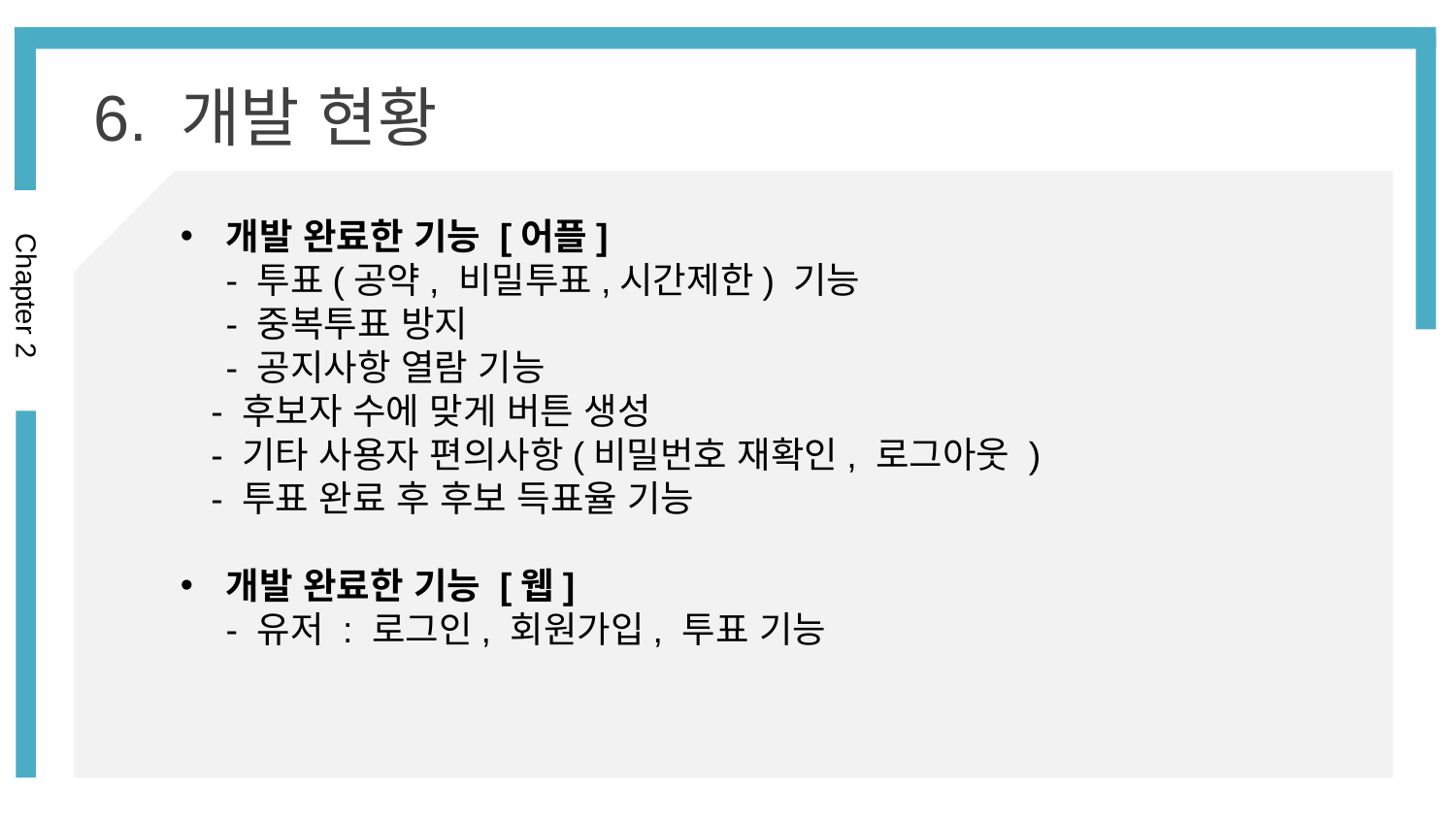

6. 개발 현황

개발 완료한 기능 [어플]
- 투표(공약, 비밀투표,시간제한) 기능
- 중복투표 방지
- 공지사항 열람 기능
   - 후보자 수에 맞게 버튼 생성
   - 기타 사용자 편의사항(비밀번호 재확인, 로그아웃 )
   - 투표 완료 후 후보 득표율 기능
개발 완료한 기능 [웹]
- 유저 : 로그인, 회원가입, 투표 기능
Chapter 2